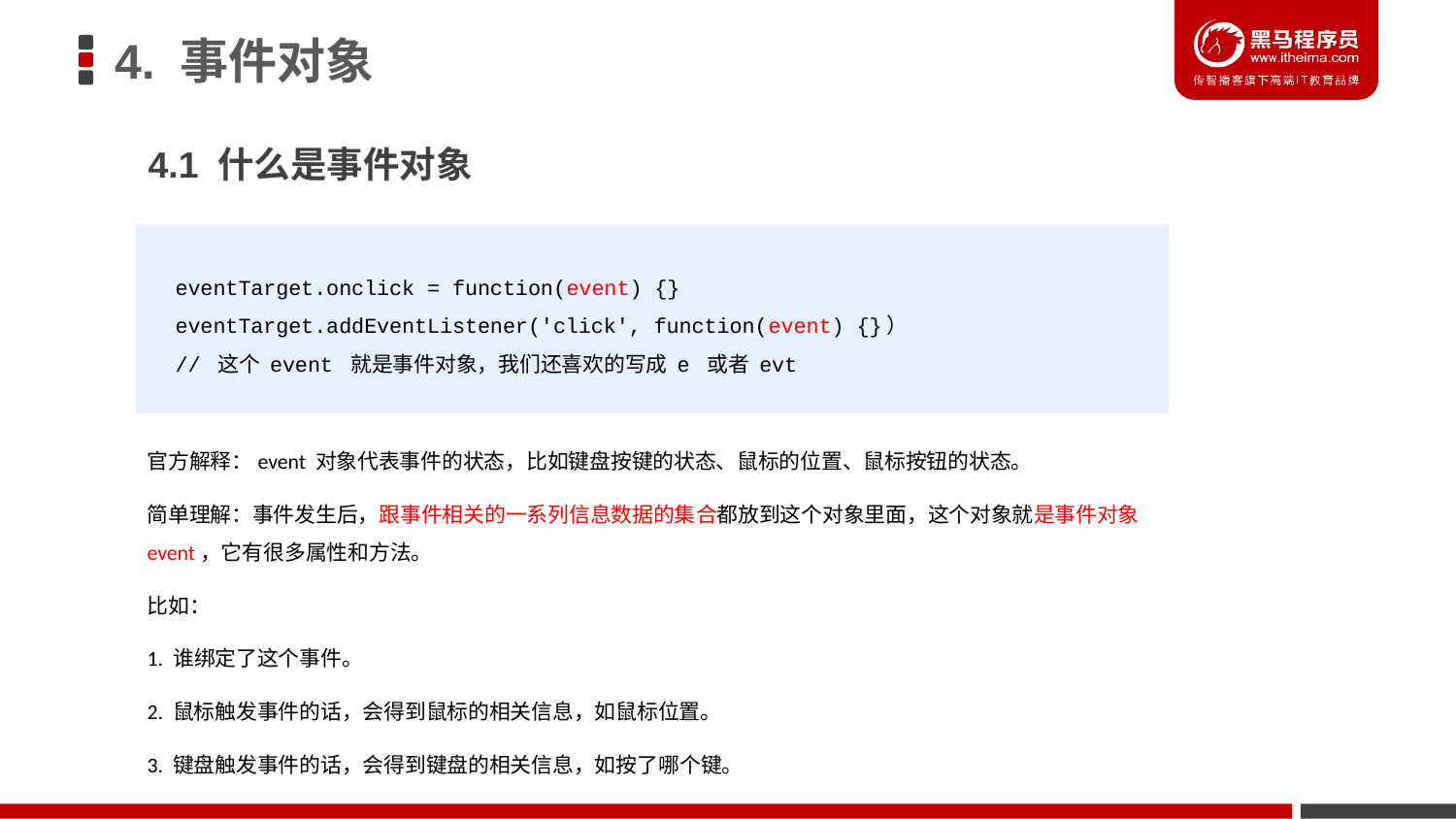

# 4. 事件对象
4.1 什么是事件对象
  eventTarget.onclick = function(event) {}
  eventTarget.addEventListener('click', function(event) {}）
  // 这个 event 就是事件对象，我们还喜欢的写成 e 或者 evt
官方解释：event 对象代表事件的状态，比如键盘按键的状态、鼠标的位置、鼠标按钮的状态。
简单理解：事件发生后，跟事件相关的一系列信息数据的集合都放到这个对象里面，这个对象就是事件对象 event，它有很多属性和方法。
比如：
1. 谁绑定了这个事件。
2. 鼠标触发事件的话，会得到鼠标的相关信息，如鼠标位置。
3. 键盘触发事件的话，会得到键盘的相关信息，如按了哪个键。